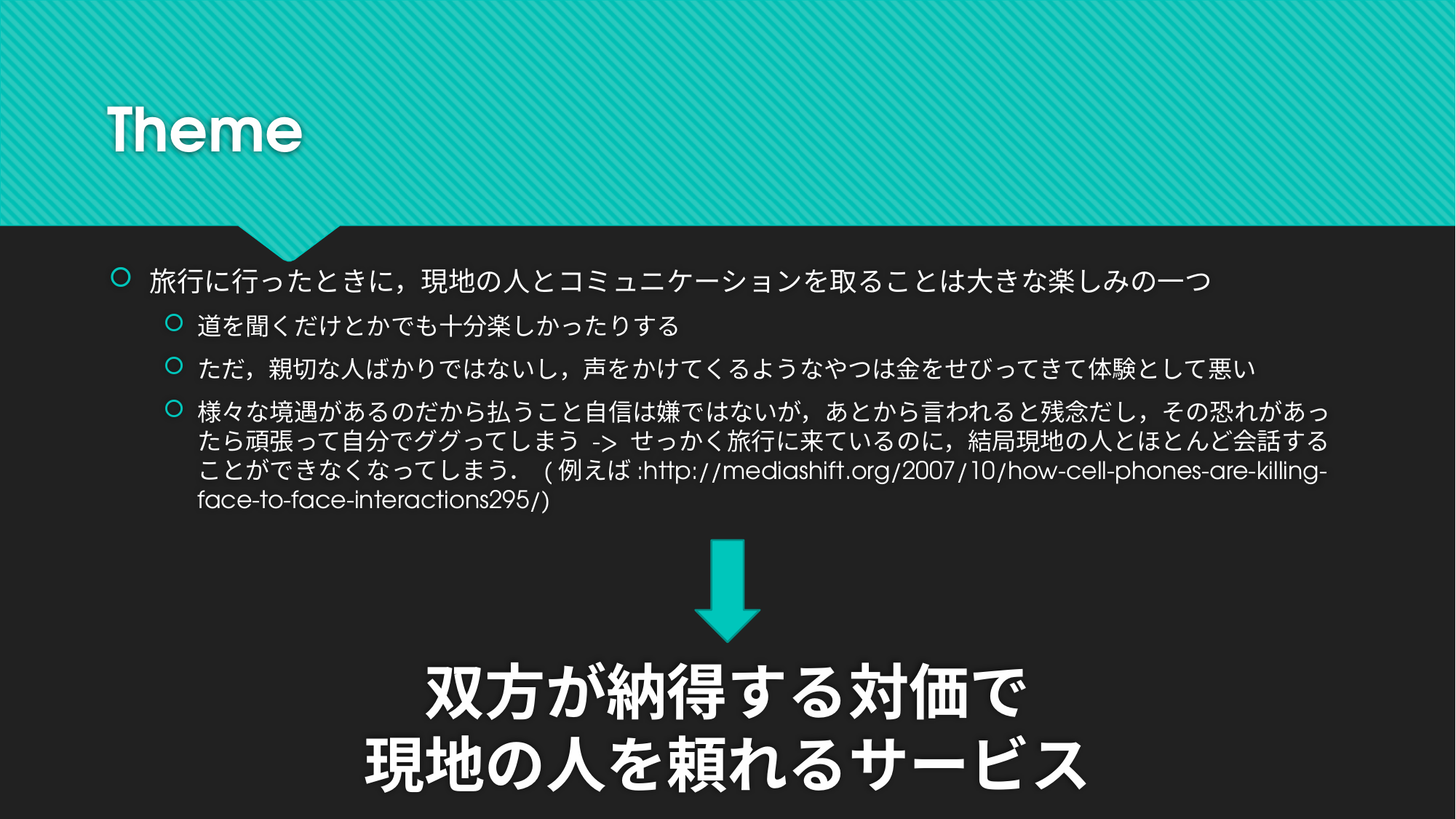

# Theme
旅行に行ったときに，現地の人とコミュニケーションを取ることは大きな楽しみの一つ
道を聞くだけとかでも十分楽しかったりする
ただ，親切な人ばかりではないし，声をかけてくるようなやつは金をせびってきて体験として悪い
様々な境遇があるのだから払うこと自信は嫌ではないが，あとから言われると残念だし，その恐れがあったら頑張って自分でググってしまう -> せっかく旅行に来ているのに，結局現地の人とほとんど会話することができなくなってしまう． (例えば:http://mediashift.org/2007/10/how-cell-phones-are-killing-face-to-face-interactions295/)

双方が納得する対価で
現地の人を頼れるサービス